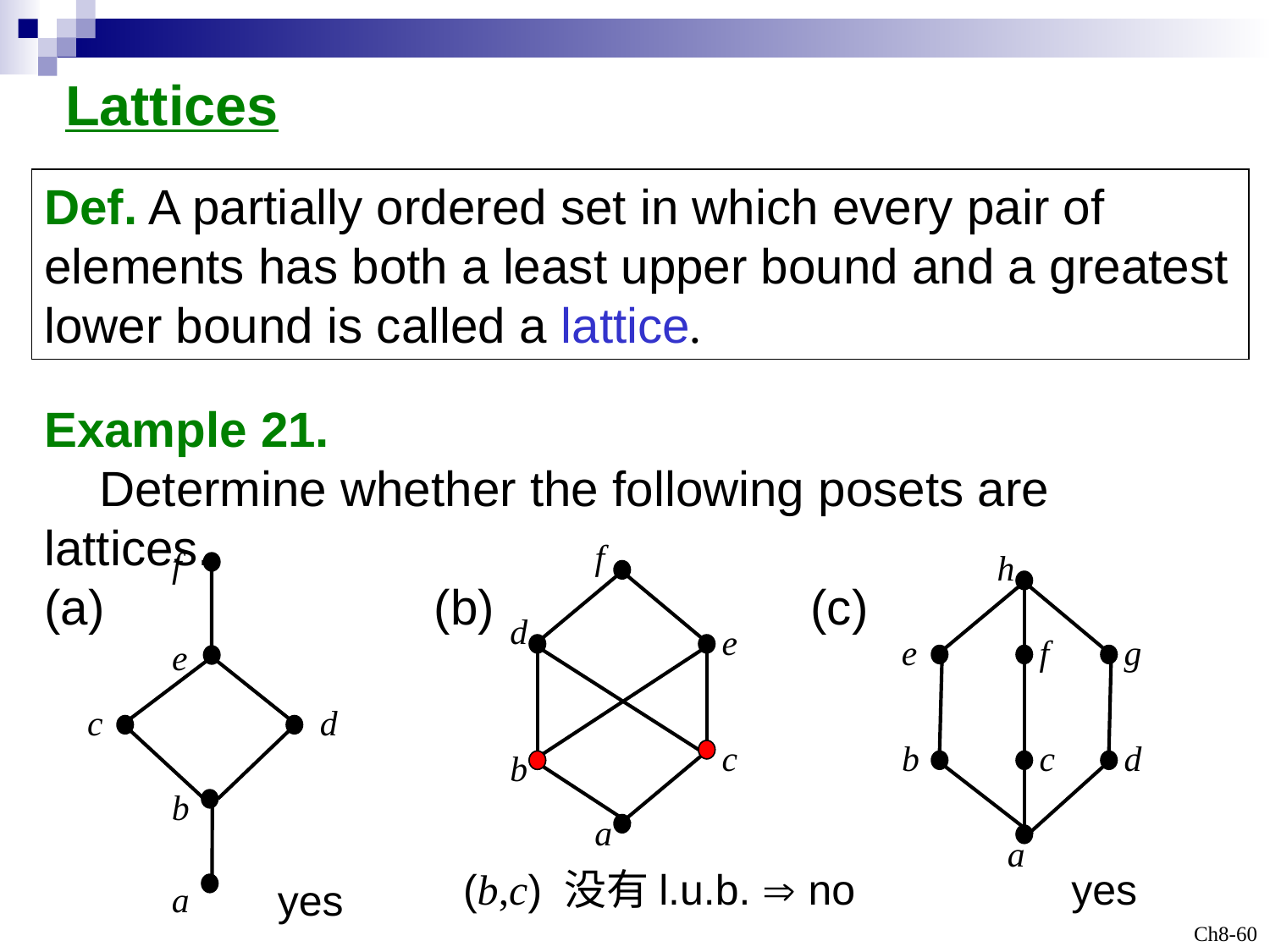

Lattices
Def. A partially ordered set in which every pair of elements has both a least upper bound and a greatest lower bound is called a lattice.
Example 21.
    Determine whether the following posets are lattices.
(a)                        (b)                       (c)
f

d
e

c
b

a

f

e

c
d

b

a

h

e
f
g

b
c
d

a

(b,c) 没有l.u.b. ⇒ no
yes
yes
Ch8-60